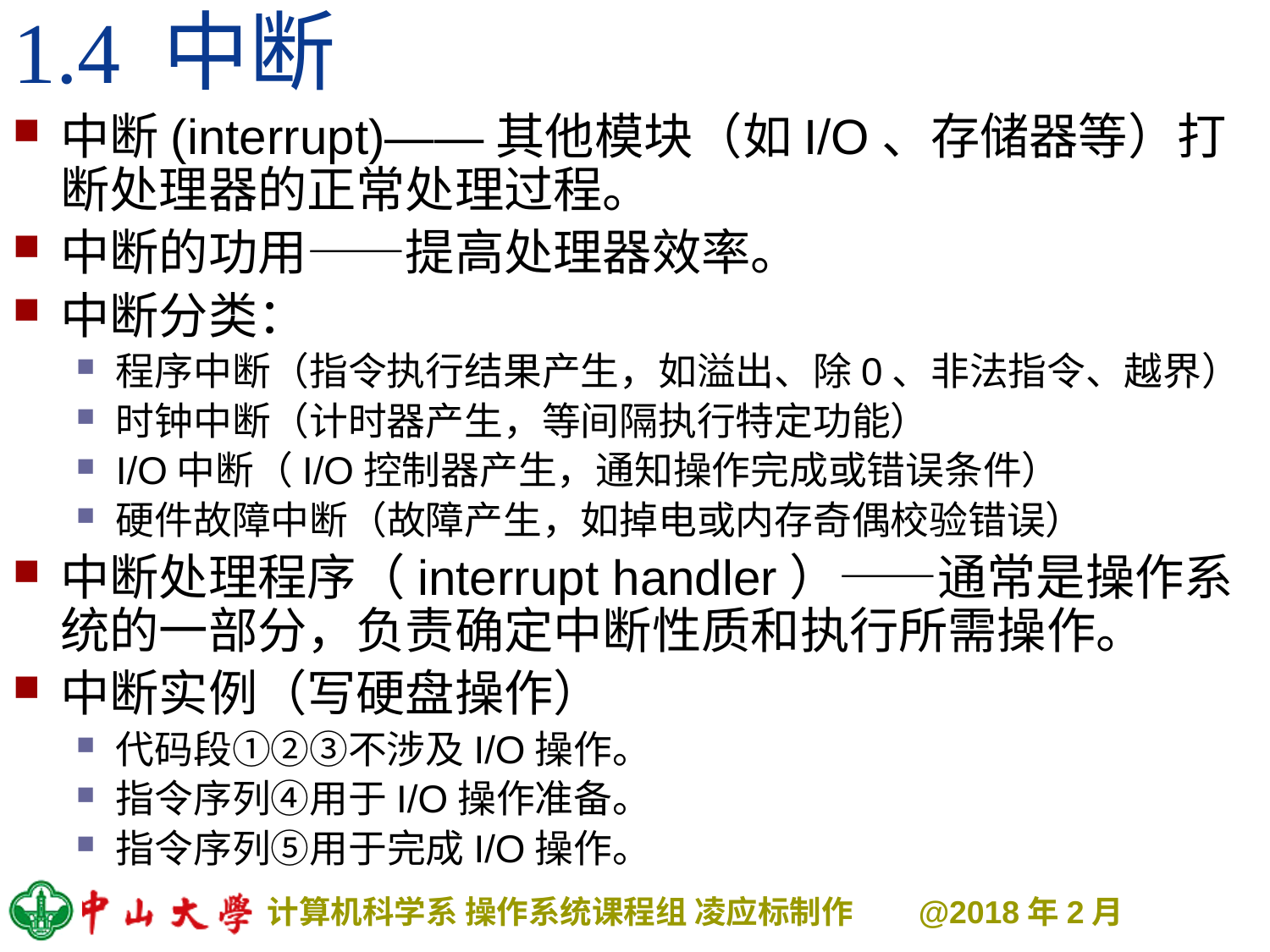

# 1.4 中断
中断(interrupt)——其他模块（如I/O、存储器等）打断处理器的正常处理过程。
中断的功用——提高处理器效率。
中断分类：
程序中断（指令执行结果产生，如溢出、除0、非法指令、越界）
时钟中断（计时器产生，等间隔执行特定功能）
I/O中断（I/O控制器产生，通知操作完成或错误条件）
硬件故障中断（故障产生，如掉电或内存奇偶校验错误）
中断处理程序（interrupt handler）——通常是操作系统的一部分，负责确定中断性质和执行所需操作。
中断实例（写硬盘操作）
代码段①②③不涉及I/O操作。
指令序列④用于I/O操作准备。
指令序列⑤用于完成I/O操作。